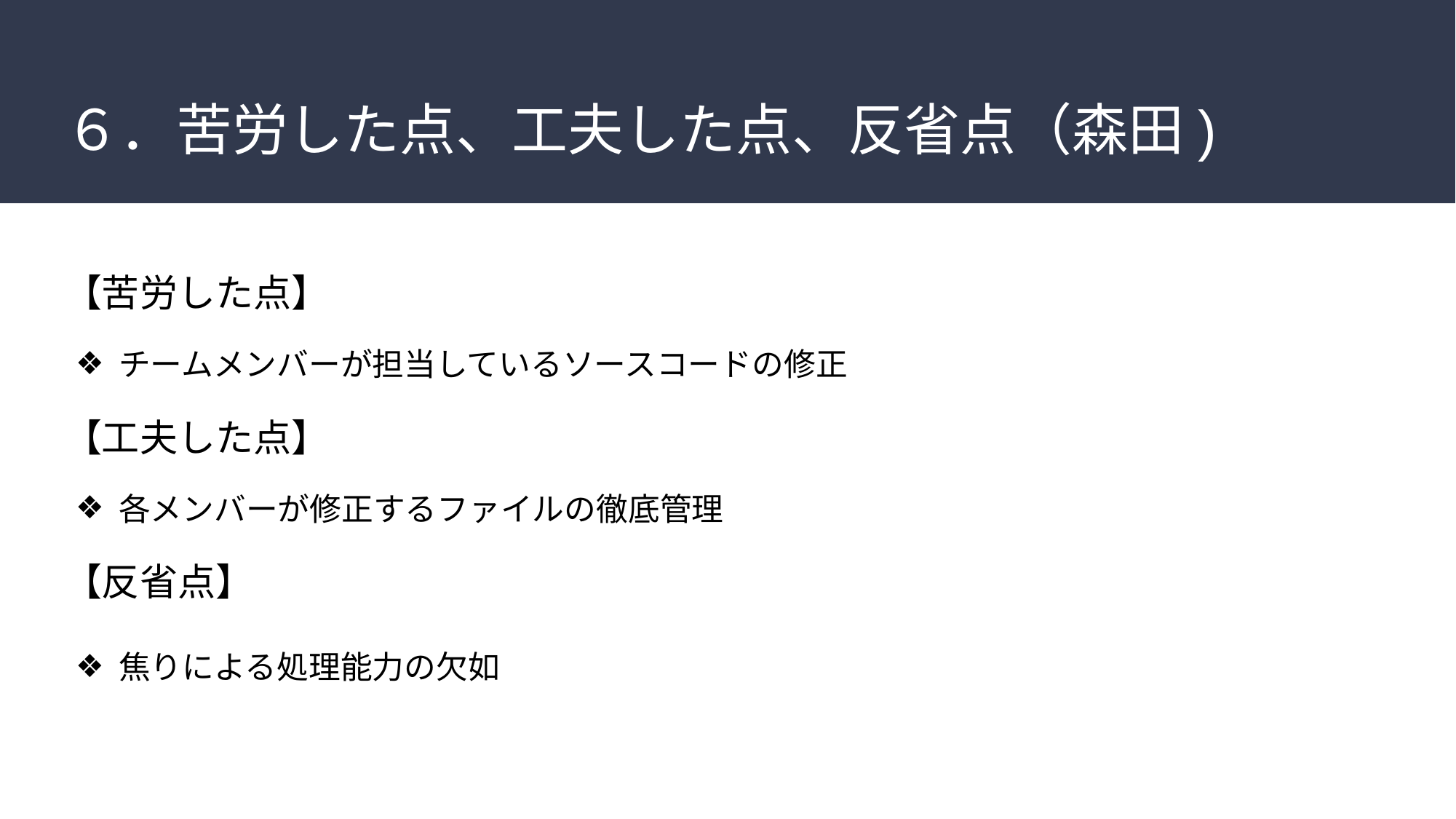

# ６．苦労した点、工夫した点、反省点（森田)
【苦労した点】
チームメンバーが担当しているソースコードの修正
【工夫した点】
各メンバーが修正するファイルの徹底管理
【反省点】
焦りによる処理能力の欠如